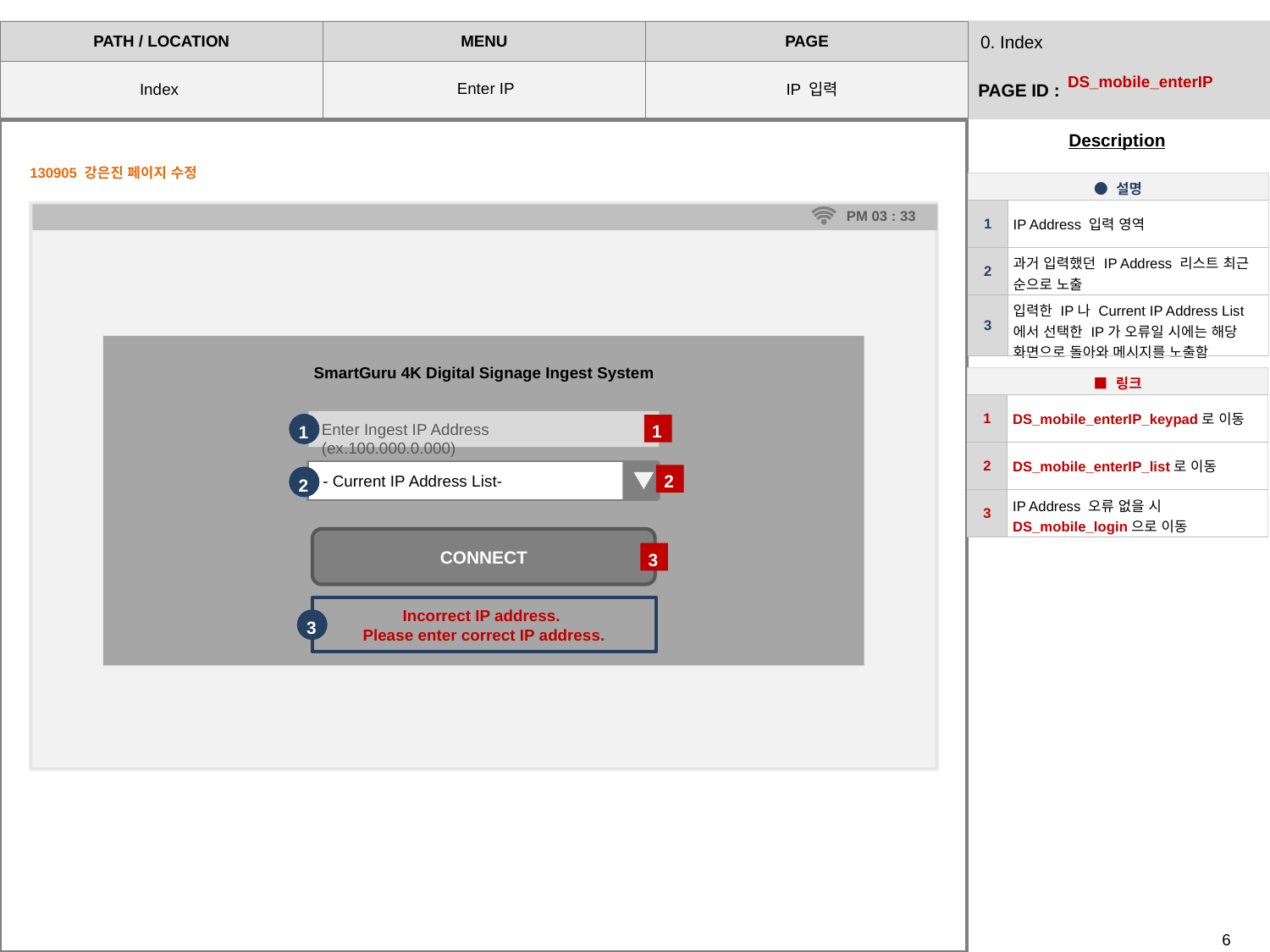

0. Index

DS_mobile_enterIP
Enter IP
IP 입력
Index
130905 강은진 페이지 수정
| ● 설명 |  |
| --- | --- |
| 1 | IP Address 입력 영역 |
| 2 | 과거 입력했던 IP Address 리스트 최근 순으로 노출 |
| 3 | 입력한 IP나 Current IP Address List에서 선택한 IP가 오류일 시에는 해당 화면으로 돌아와 메시지를 노출함 |
PM 03 : 33

SmartGuru 4K Digital Signage Ingest System
| ■ 링크 |  |
| --- | --- |
| 1 | DS\_mobile\_enterIP\_keypad로 이동 |
| 2 | DS\_mobile\_enterIP\_list로 이동 |
| 3 | IP Address 오류 없을 시 DS\_mobile\_login으로 이동 |
1

1

Enter Ingest IP Address (ex.100.000.0.000)
2

2

- Current IP Address List-
CONNECT
3

Incorrect IP address.
Please enter correct IP address.
3

6